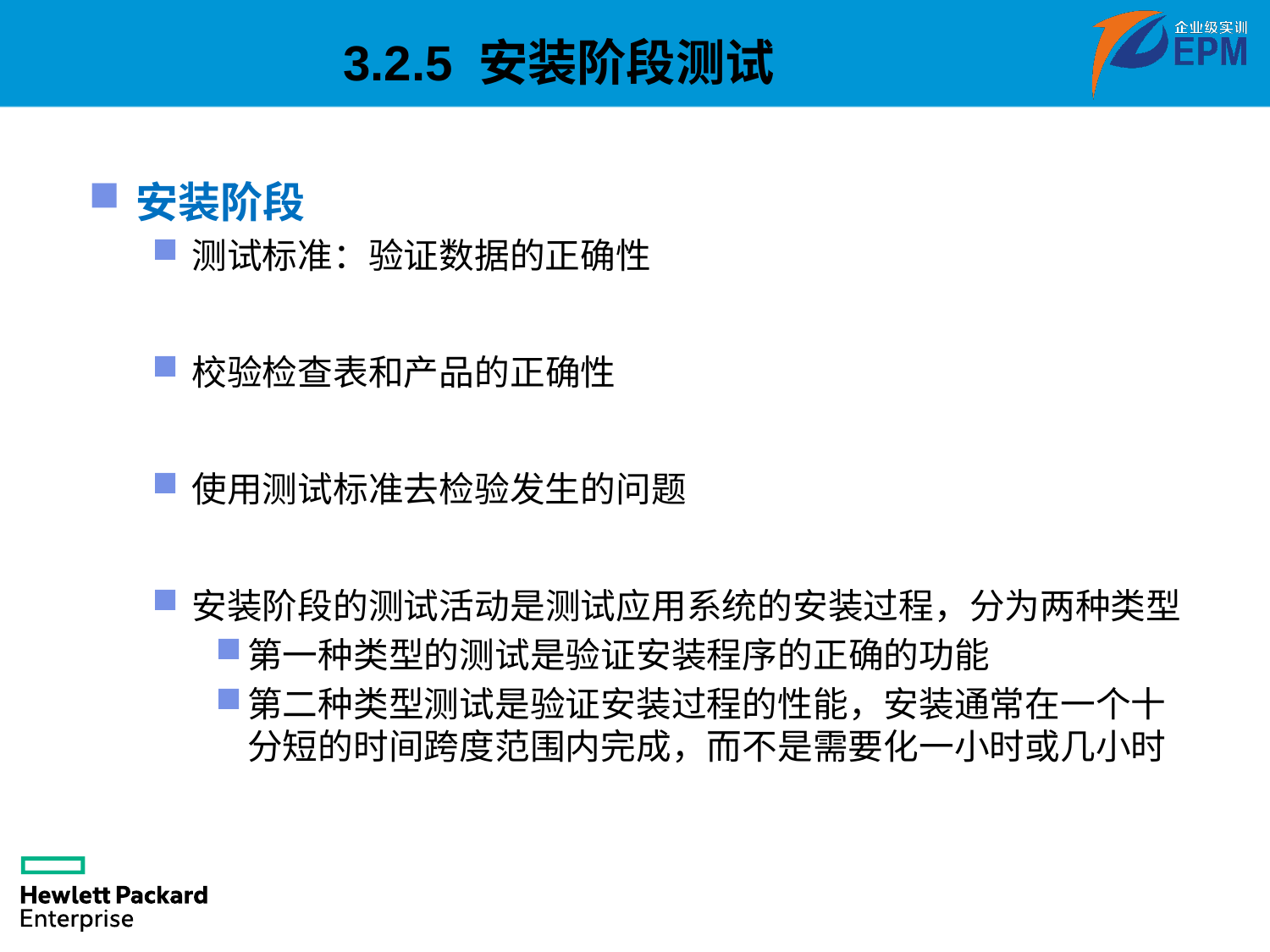

3.2.5 安装阶段测试
安装阶段
测试标准：验证数据的正确性

校验检查表和产品的正确性

使用测试标准去检验发生的问题

安装阶段的测试活动是测试应用系统的安装过程，分为两种类型
第一种类型的测试是验证安装程序的正确的功能
第二种类型测试是验证安装过程的性能，安装通常在一个十分短的时间跨度范围内完成，而不是需要化一小时或几小时